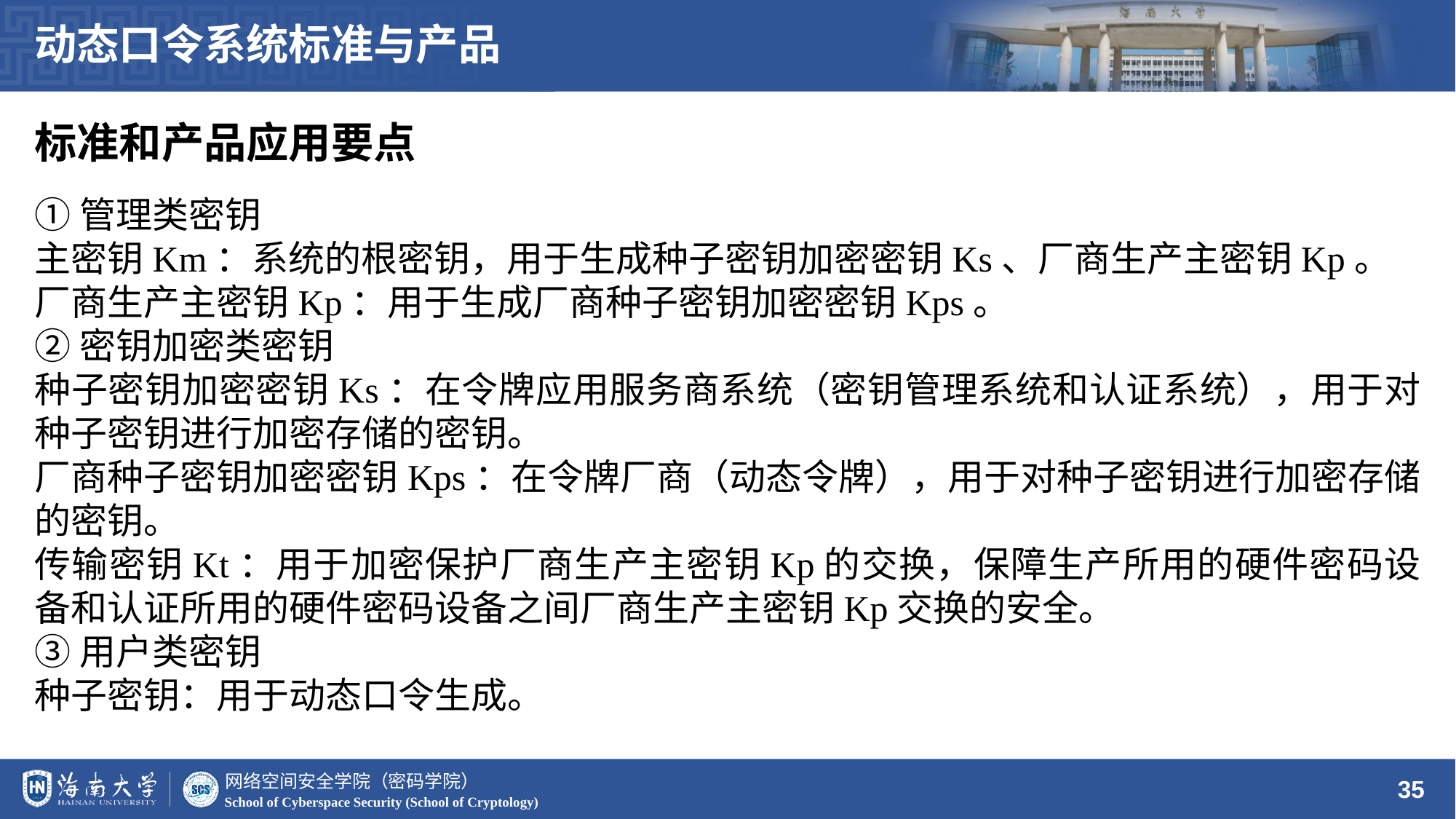

动态口令系统标准与产品
标准和产品应用要点
①管理类密钥
主密钥Km：系统的根密钥，用于生成种子密钥加密密钥Ks、厂商生产主密钥Kp。
厂商生产主密钥Kp：用于生成厂商种子密钥加密密钥Kps。
②密钥加密类密钥
种子密钥加密密钥Ks：在令牌应用服务商系统（密钥管理系统和认证系统），用于对种子密钥进行加密存储的密钥。
厂商种子密钥加密密钥Kps：在令牌厂商（动态令牌），用于对种子密钥进行加密存储的密钥。
传输密钥Kt：用于加密保护厂商生产主密钥Kp的交换，保障生产所用的硬件密码设备和认证所用的硬件密码设备之间厂商生产主密钥Kp交换的安全。
③用户类密钥
种子密钥：用于动态口令生成。

35